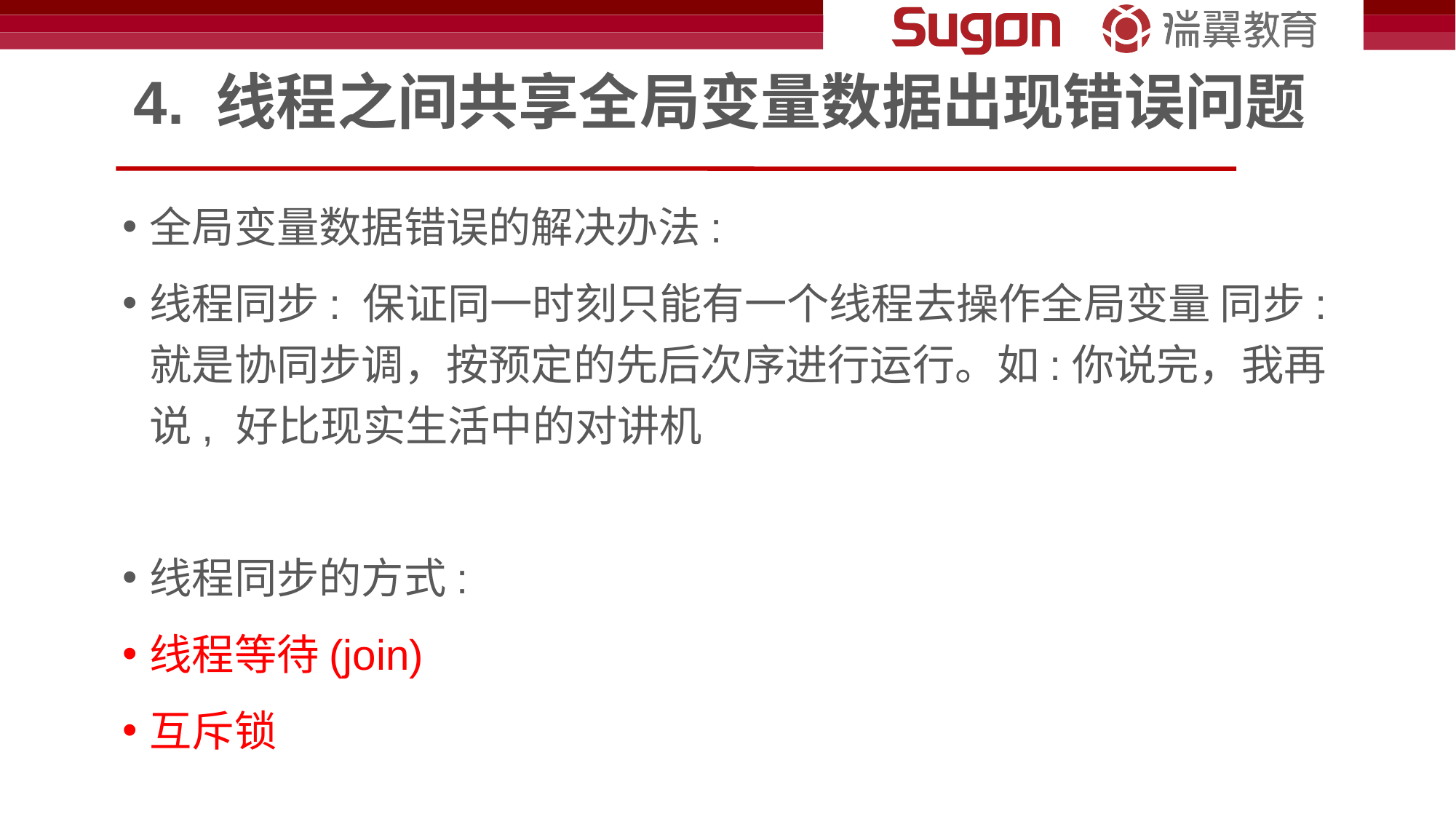

# 4. 线程之间共享全局变量数据出现错误问题
全局变量数据错误的解决办法:
线程同步: 保证同一时刻只能有一个线程去操作全局变量 同步: 就是协同步调，按预定的先后次序进行运行。如:你说完，我再说, 好比现实生活中的对讲机

线程同步的方式:
线程等待(join)
互斥锁